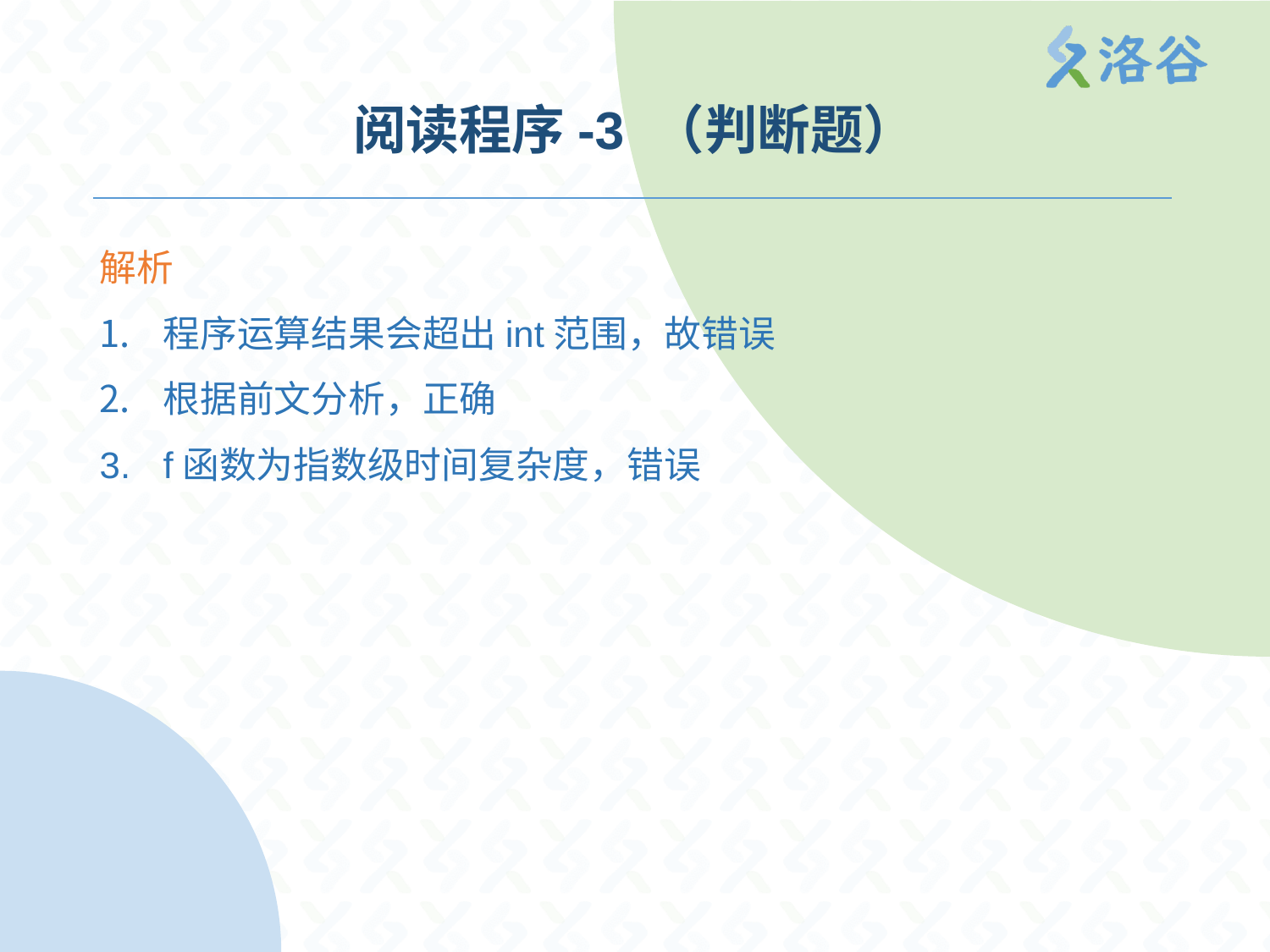

# 阅读程序-3 （判断题）
解析
程序运算结果会超出int范围，故错误
根据前文分析，正确
f函数为指数级时间复杂度，错误